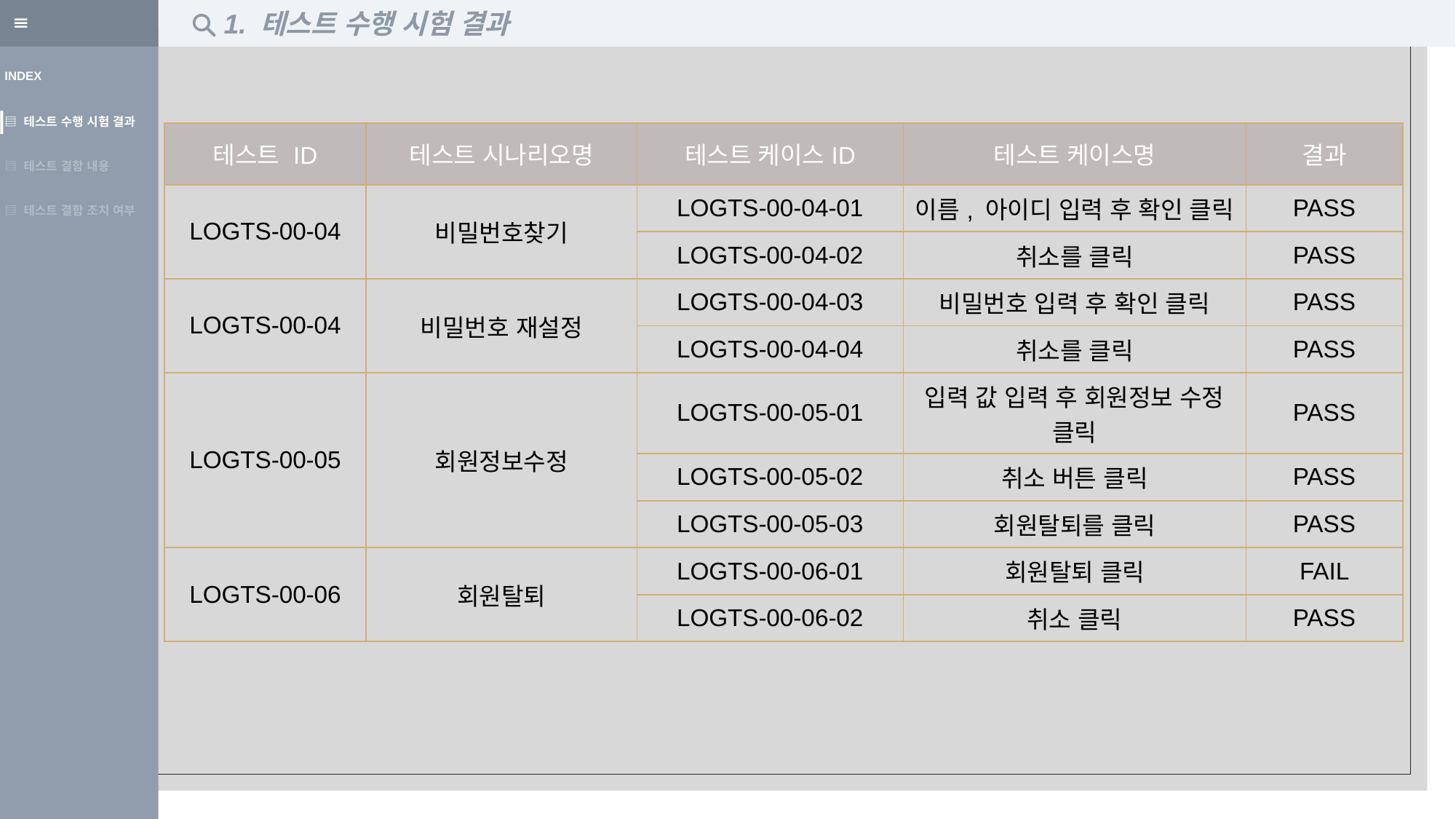

1. 테스트 수행 시험 결과

| INDEX |
| --- |
| ▤ 테스트 수행 시험 결과 |
| ▤ 테스트 결함 내용 |
| ▤ 테스트 결함 조치 여부 |

| 테스트 ID | 테스트 시나리오명 | 테스트 케이스ID | 테스트 케이스명 | 결과 |
| --- | --- | --- | --- | --- |
| LOGTS-00-04 | 비밀번호찾기 | LOGTS-00-04-01 | 이름, 아이디 입력 후 확인 클릭 | PASS |
|  |  | LOGTS-00-04-02 | 취소를 클릭 | PASS |
| LOGTS-00-04 | 비밀번호 재설정 | LOGTS-00-04-03 | 비밀번호 입력 후 확인 클릭 | PASS |
|  |  | LOGTS-00-04-04 | 취소를 클릭 | PASS |
| LOGTS-00-05 | 회원정보수정 | LOGTS-00-05-01 | 입력 값 입력 후 회원정보 수정 클릭 | PASS |
|  |  | LOGTS-00-05-02 | 취소 버튼 클릭 | PASS |
|  |  | LOGTS-00-05-03 | 회원탈퇴를 클릭 | PASS |
| LOGTS-00-06 | 회원탈퇴 | LOGTS-00-06-01 | 회원탈퇴 클릭 | FAIL |
|  |  | LOGTS-00-06-02 | 취소 클릭 | PASS |